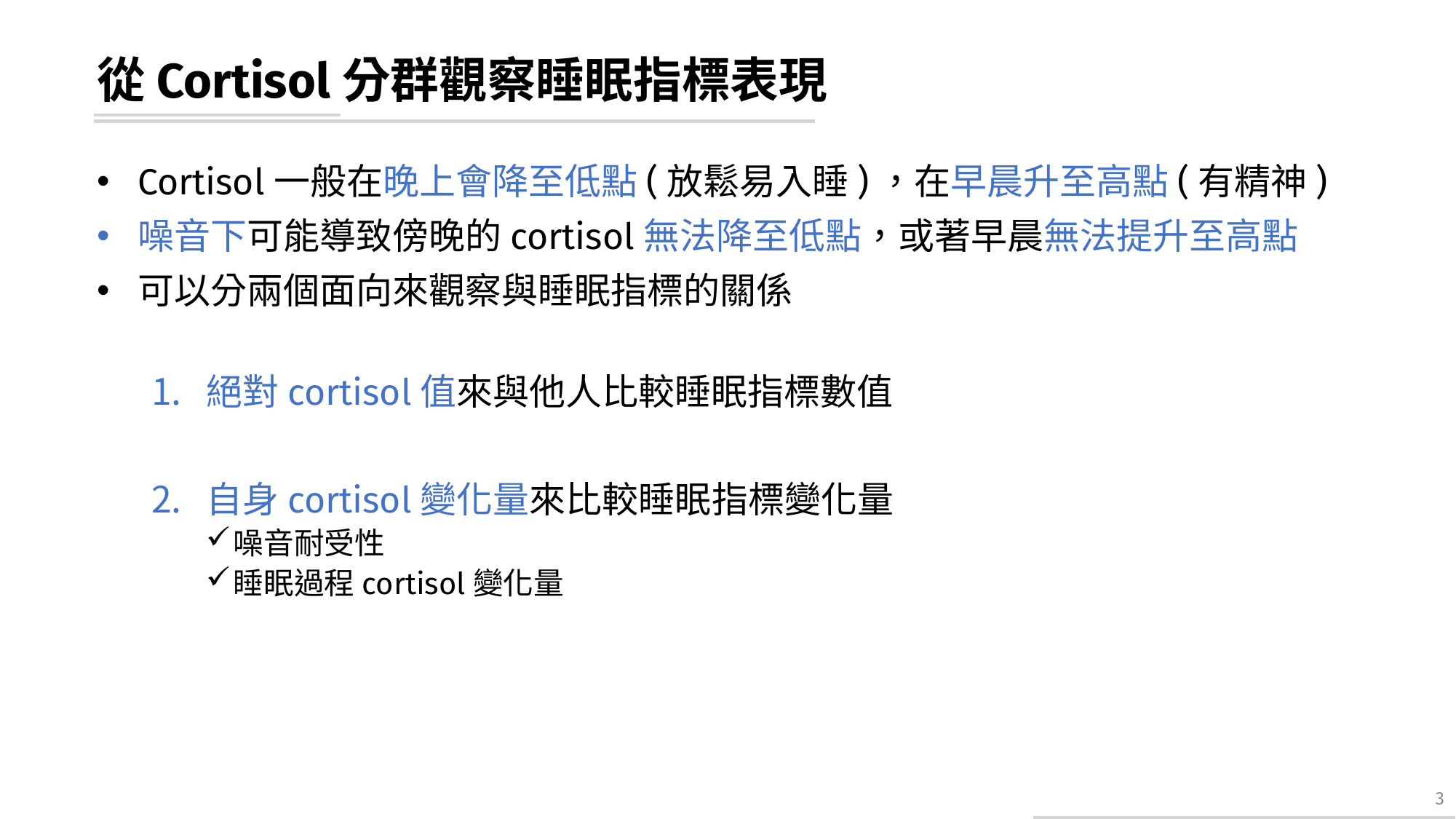

# 從Cortisol分群觀察睡眠指標表現
Cortisol一般在晚上會降至低點(放鬆易入睡)，在早晨升至高點(有精神)
噪音下可能導致傍晚的cortisol無法降至低點，或著早晨無法提升至高點
可以分兩個面向來觀察與睡眠指標的關係

絕對cortisol值來與他人比較睡眠指標數值

自身cortisol變化量來比較睡眠指標變化量
噪音耐受性
睡眠過程cortisol變化量

3